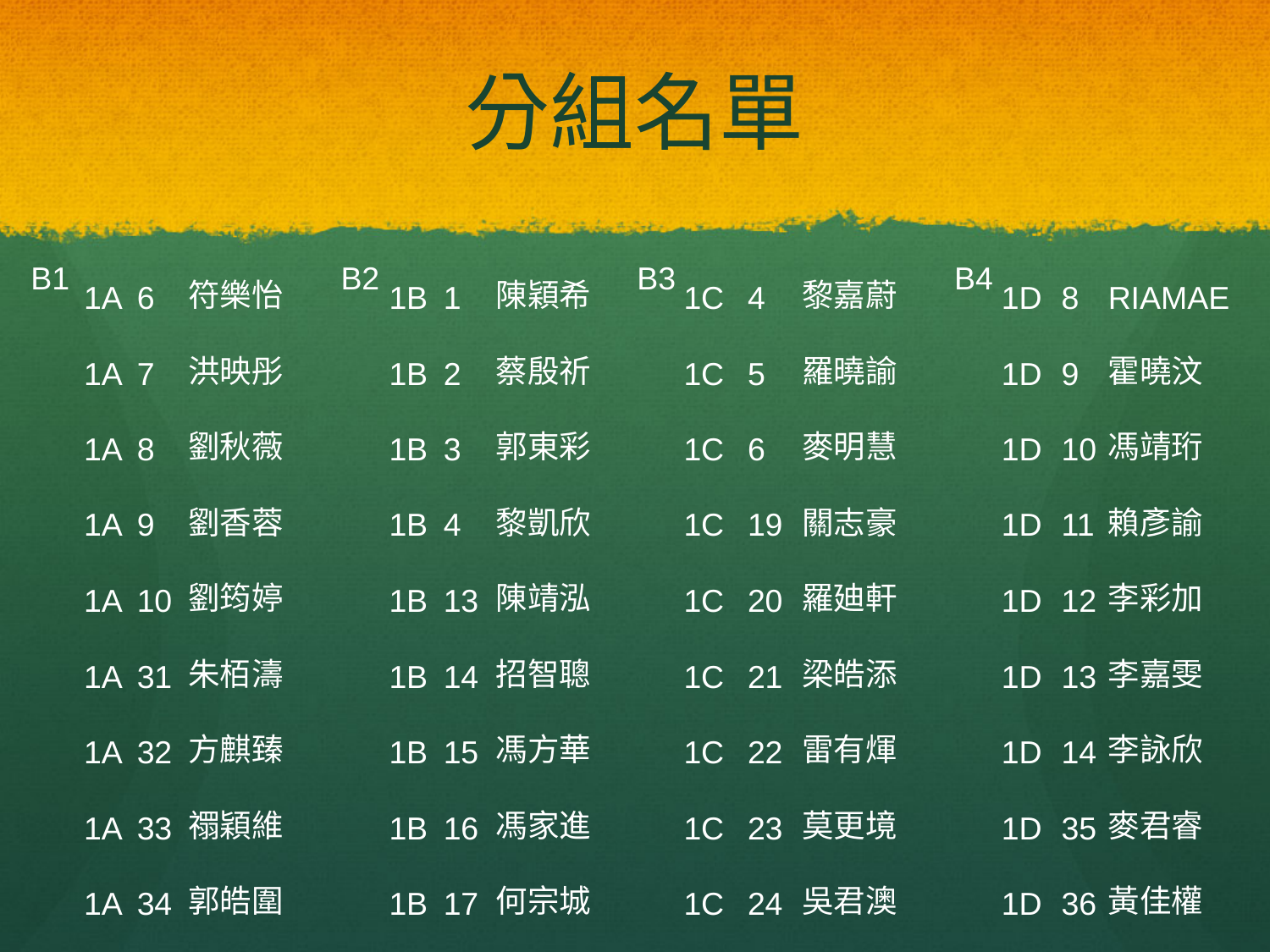

# 分組名單
| B1 | 1A | 6 | 符樂怡 |  | B2 | 1B | 1 | 陳穎希 |  | B3 | 1C | 4 | 黎嘉蔚 |  | B4 | 1D | 8 | RIAMAE |
| --- | --- | --- | --- | --- | --- | --- | --- | --- | --- | --- | --- | --- | --- | --- | --- | --- | --- | --- |
|  | 1A | 7 | 洪映彤 |  |  | 1B | 2 | 蔡殷祈 |  |  | 1C | 5 | 羅曉諭 |  |  | 1D | 9 | 霍曉汶 |
|  | 1A | 8 | 劉秋薇 |  |  | 1B | 3 | 郭東彩 |  |  | 1C | 6 | 麥明慧 |  |  | 1D | 10 | 馮靖珩 |
|  | 1A | 9 | 劉香蓉 |  |  | 1B | 4 | 黎凱欣 |  |  | 1C | 19 | 關志豪 |  |  | 1D | 11 | 賴彥諭 |
|  | 1A | 10 | 劉筠婷 |  |  | 1B | 13 | 陳靖泓 |  |  | 1C | 20 | 羅廸軒 |  |  | 1D | 12 | 李彩加 |
|  | 1A | 31 | 朱栢濤 |  |  | 1B | 14 | 招智聰 |  |  | 1C | 21 | 梁皓添 |  |  | 1D | 13 | 李嘉雯 |
|  | 1A | 32 | 方麒臻 |  |  | 1B | 15 | 馮方華 |  |  | 1C | 22 | 雷有煇 |  |  | 1D | 14 | 李詠欣 |
|  | 1A | 33 | 禤穎維 |  |  | 1B | 16 | 馮家進 |  |  | 1C | 23 | 莫更境 |  |  | 1D | 35 | 麥君睿 |
|  | 1A | 34 | 郭皓圍 |  |  | 1B | 17 | 何宗城 |  |  | 1C | 24 | 吳君澳 |  |  | 1D | 36 | 黃佳權 |